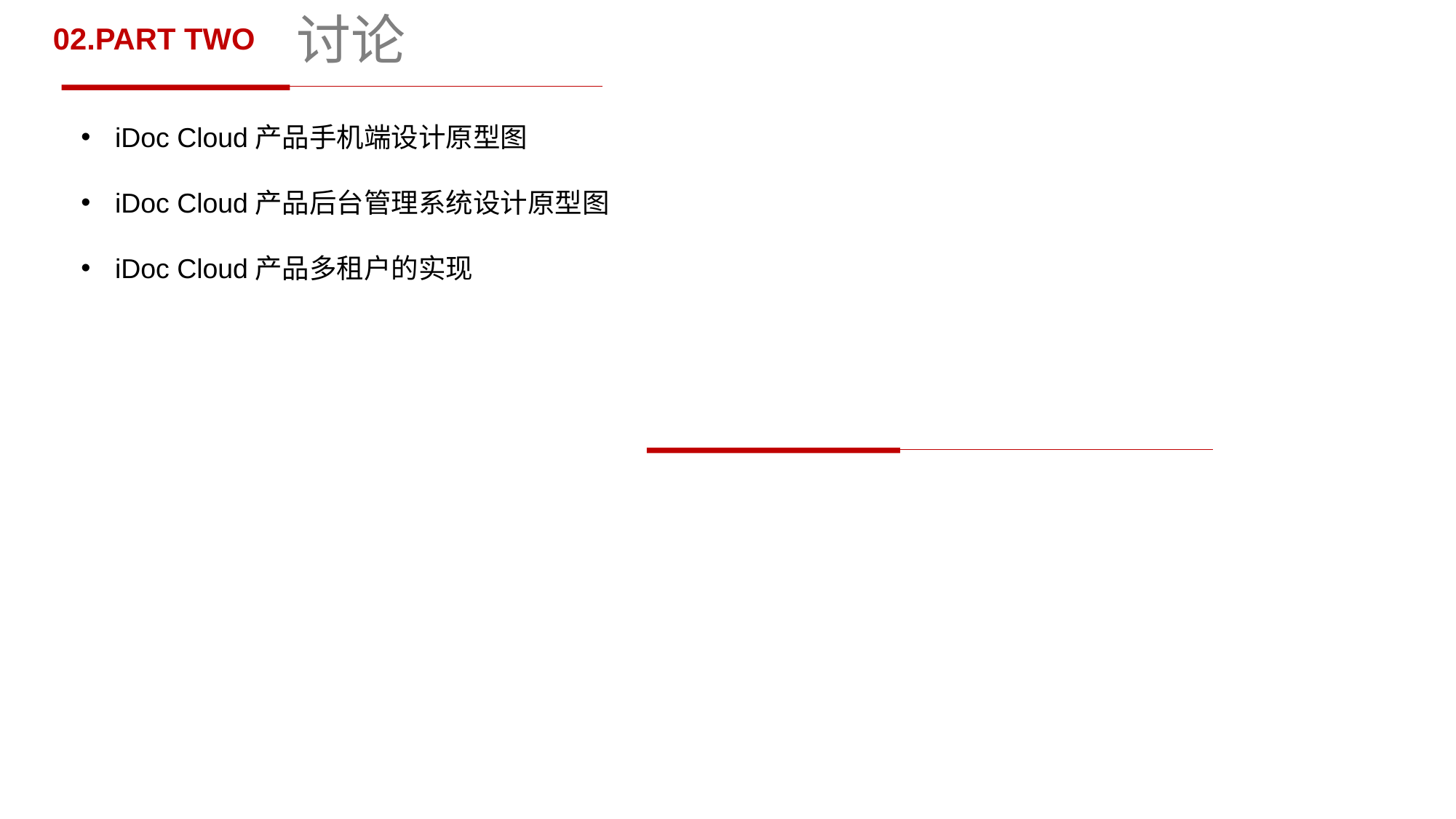

讨论
02.PART TWO

iDoc Cloud产品手机端设计原型图

iDoc Cloud产品后台管理系统设计原型图

iDoc Cloud产品多租户的实现